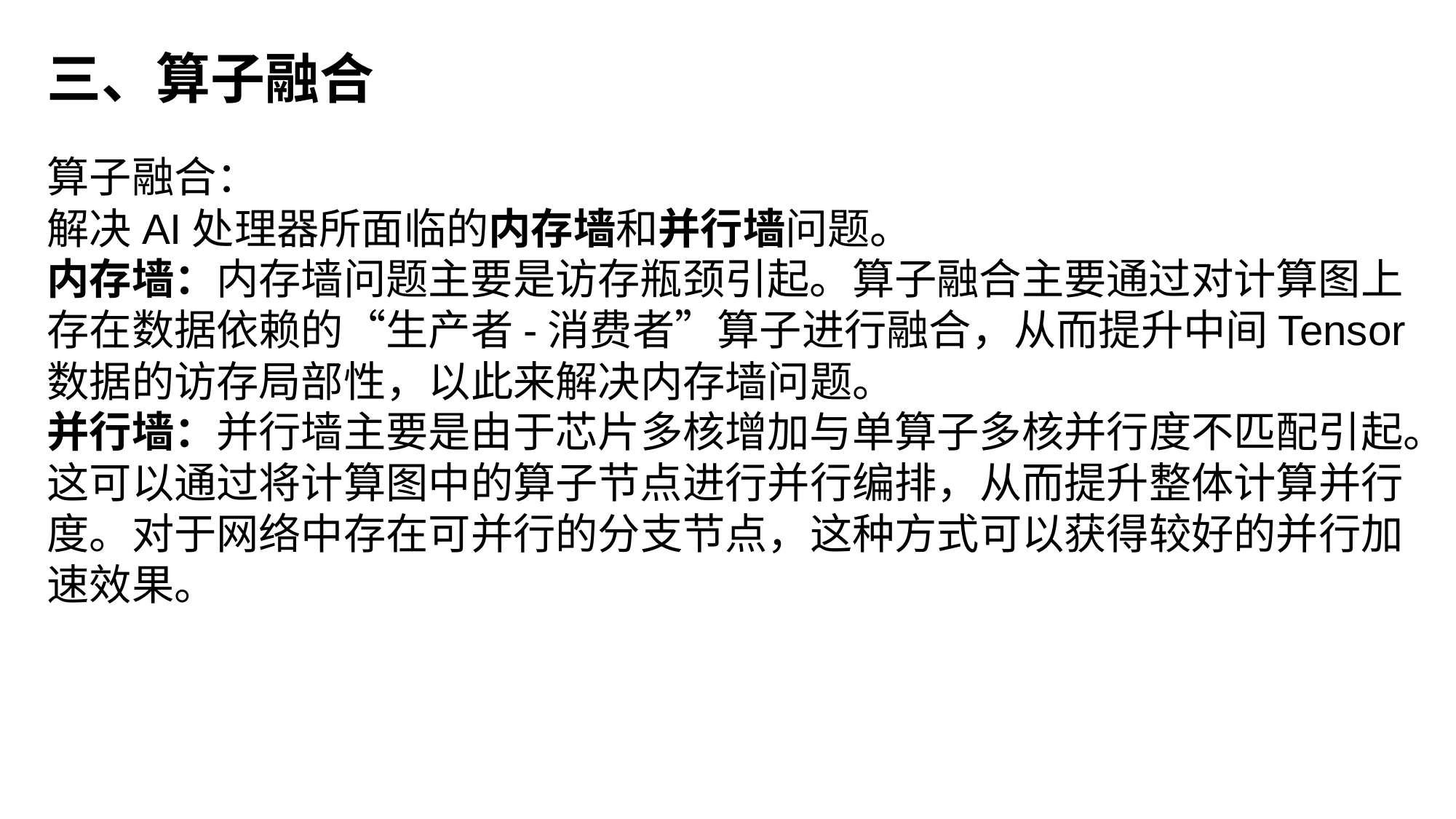

三、算子融合
算子融合：
解决AI处理器所面临的内存墙和并行墙问题。
内存墙：内存墙问题主要是访存瓶颈引起。算子融合主要通过对计算图上存在数据依赖的“生产者-消费者”算子进行融合，从而提升中间Tensor数据的访存局部性，以此来解决内存墙问题。
并行墙：并行墙主要是由于芯片多核增加与单算子多核并行度不匹配引起。这可以通过将计算图中的算子节点进行并行编排，从而提升整体计算并行度。对于网络中存在可并行的分支节点，这种方式可以获得较好的并行加速效果。